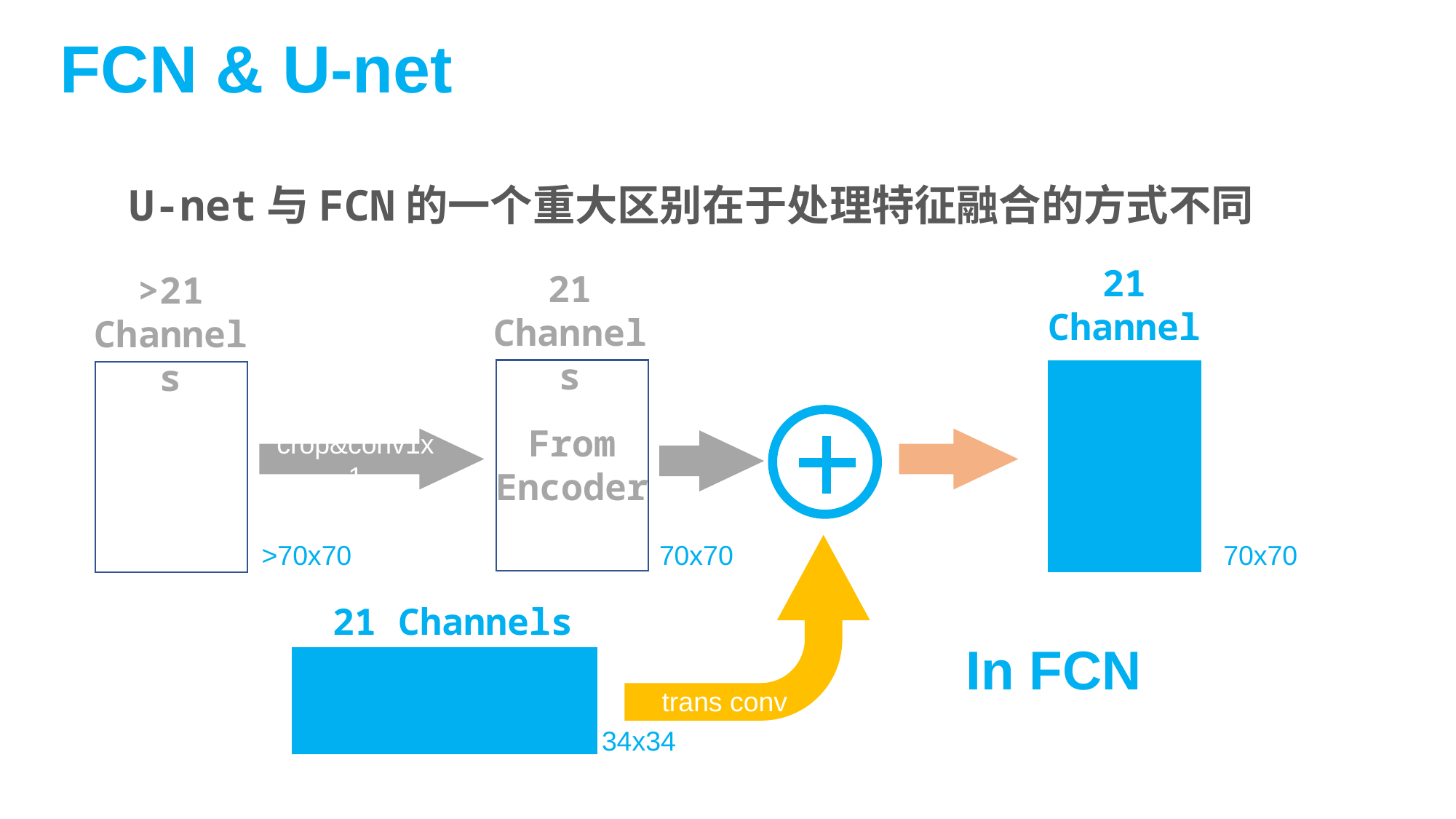

# FCN & U-net
U-net与FCN的一个重大区别在于处理特征融合的方式不同
21
Channels
21
Channels
>21
Channels

From
Encoder
crop&conv1x1

>70x70
70x70
70x70
21 Channels
In FCN

trans conv
34x34